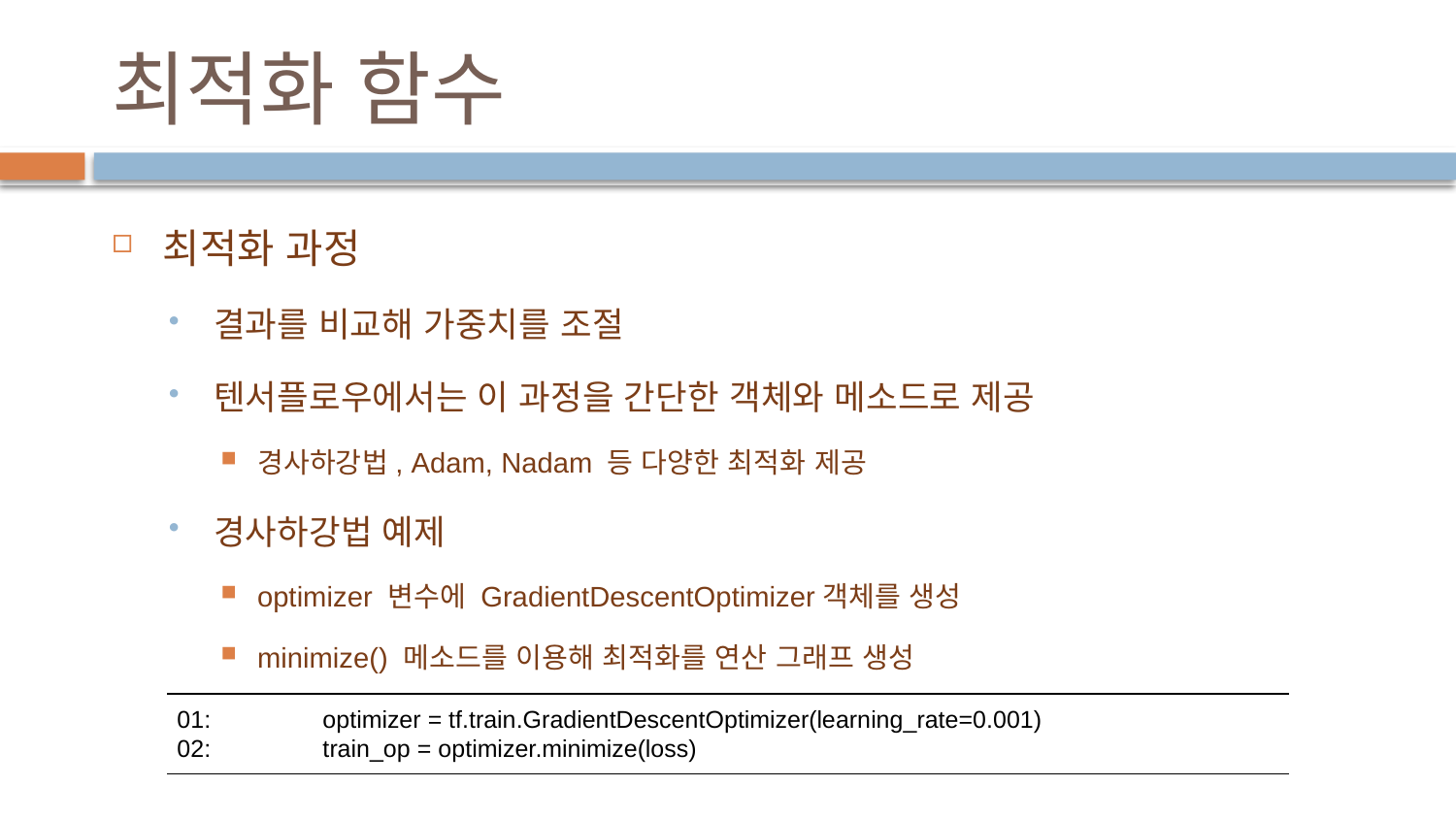

# 최적화 함수
최적화 과정
결과를 비교해 가중치를 조절
텐서플로우에서는 이 과정을 간단한 객체와 메소드로 제공
경사하강법, Adam, Nadam 등 다양한 최적화 제공
경사하강법 예제
optimizer 변수에 GradientDescentOptimizer객체를 생성
minimize() 메소드를 이용해 최적화를 연산 그래프 생성

| 01: optimizer = tf.train.GradientDescentOptimizer(learning\_rate=0.001) 02: train\_op = optimizer.minimize(loss) |
| --- |